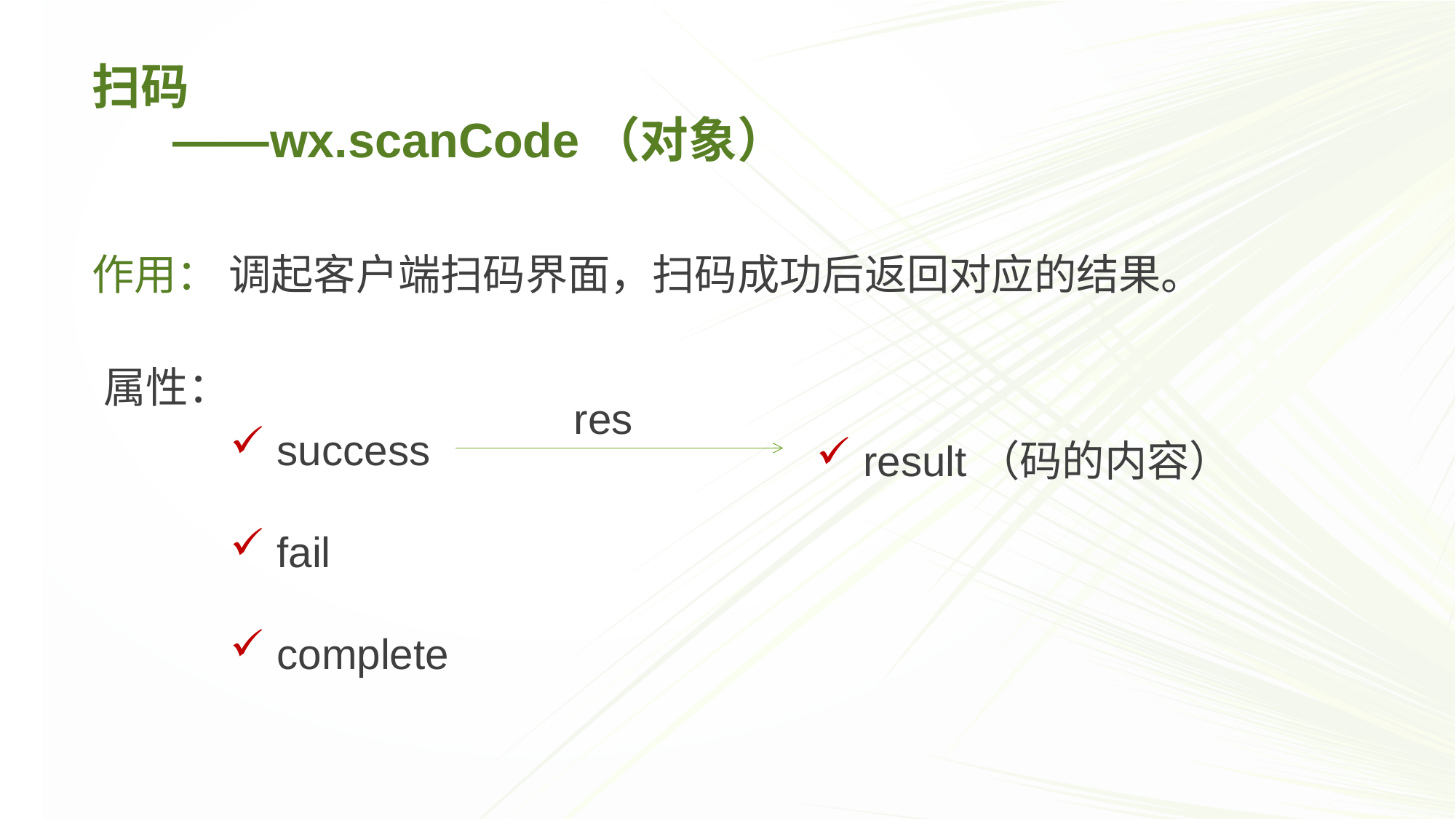

作用： 调起客户端扫码界面，扫码成功后返回对应的结果。
扫码
      ——wx.scanCode（对象）

属性：

 result（码的内容）

res
 success
 fail
 complete